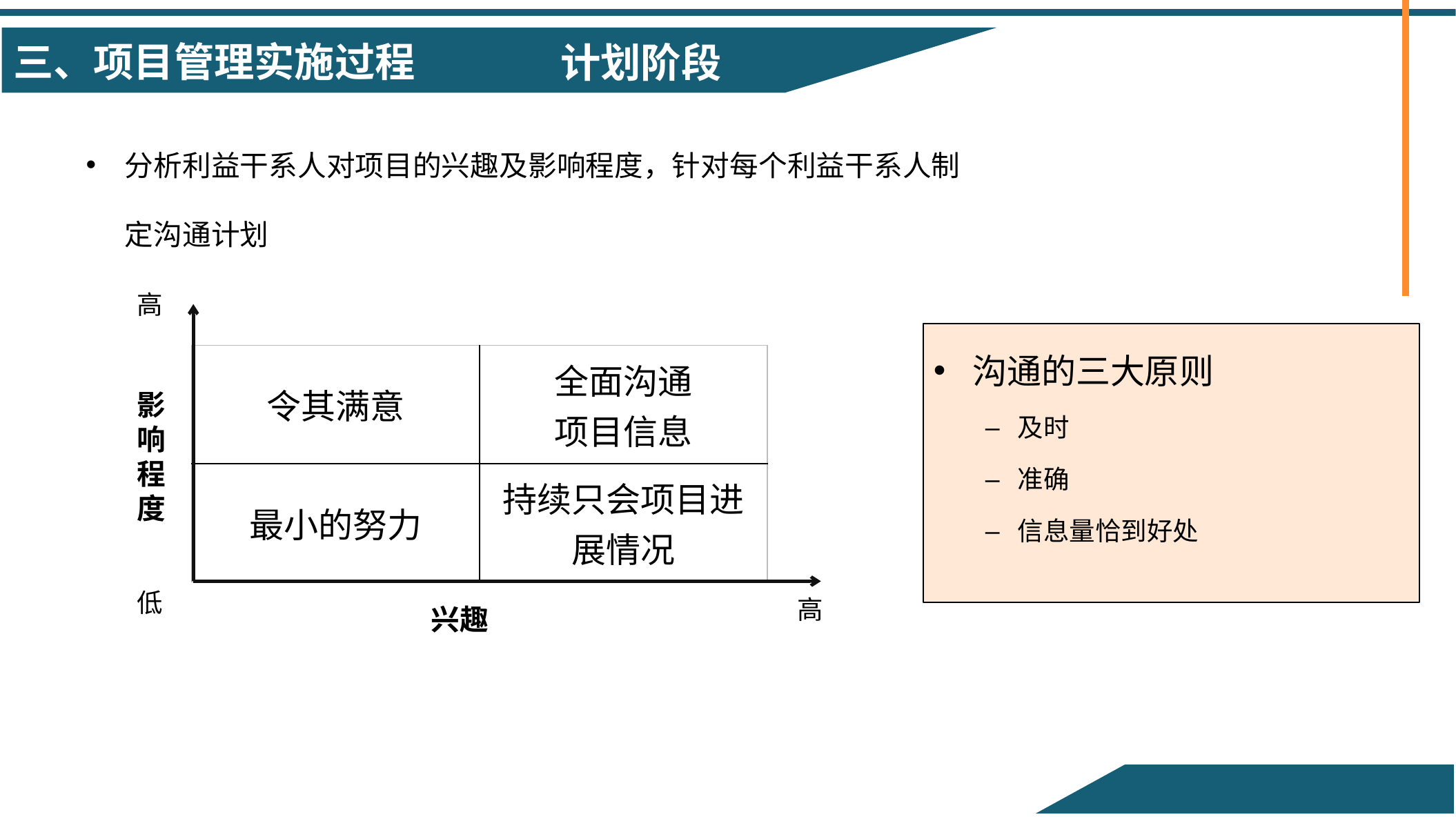

计划阶段
分析利益干系人对项目的兴趣及影响程度，针对每个利益干系人制定沟通计划
高
沟通的三大原则
及时
准确
信息量恰到好处
| 令其满意 | 全面沟通 项目信息 |
| --- | --- |
| 最小的努力 | 持续只会项目进展情况 |
影响程度
低
高
兴趣